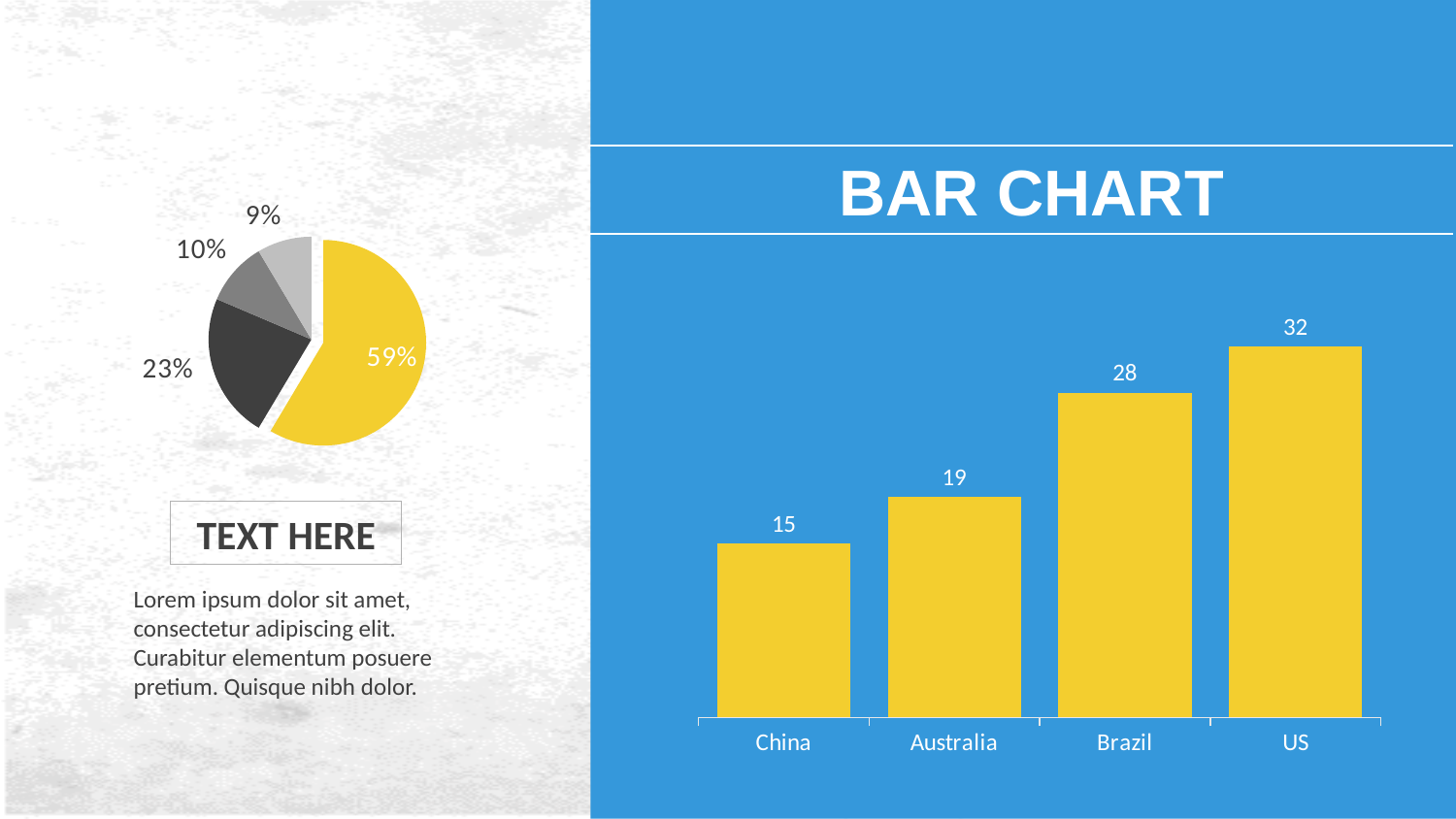

BAR CHART

### Chart

| Category | 销售额 |
|---|---|
| 第一季度 | 8.2 |
| 第二季度 | 3.2 |
| 第三季度 | 1.4 |
| 第四季度 | 1.2 |

### Chart

| Category | 系列 1 |
|---|---|
| US | 32.0 |
| Brazil | 28.0 |
| Australia | 19.0 |
| China | 15.0 |
TEXT HERE
Lorem ipsum dolor sit amet, consectetur adipiscing elit. Curabitur elementum posuere pretium. Quisque nibh dolor.